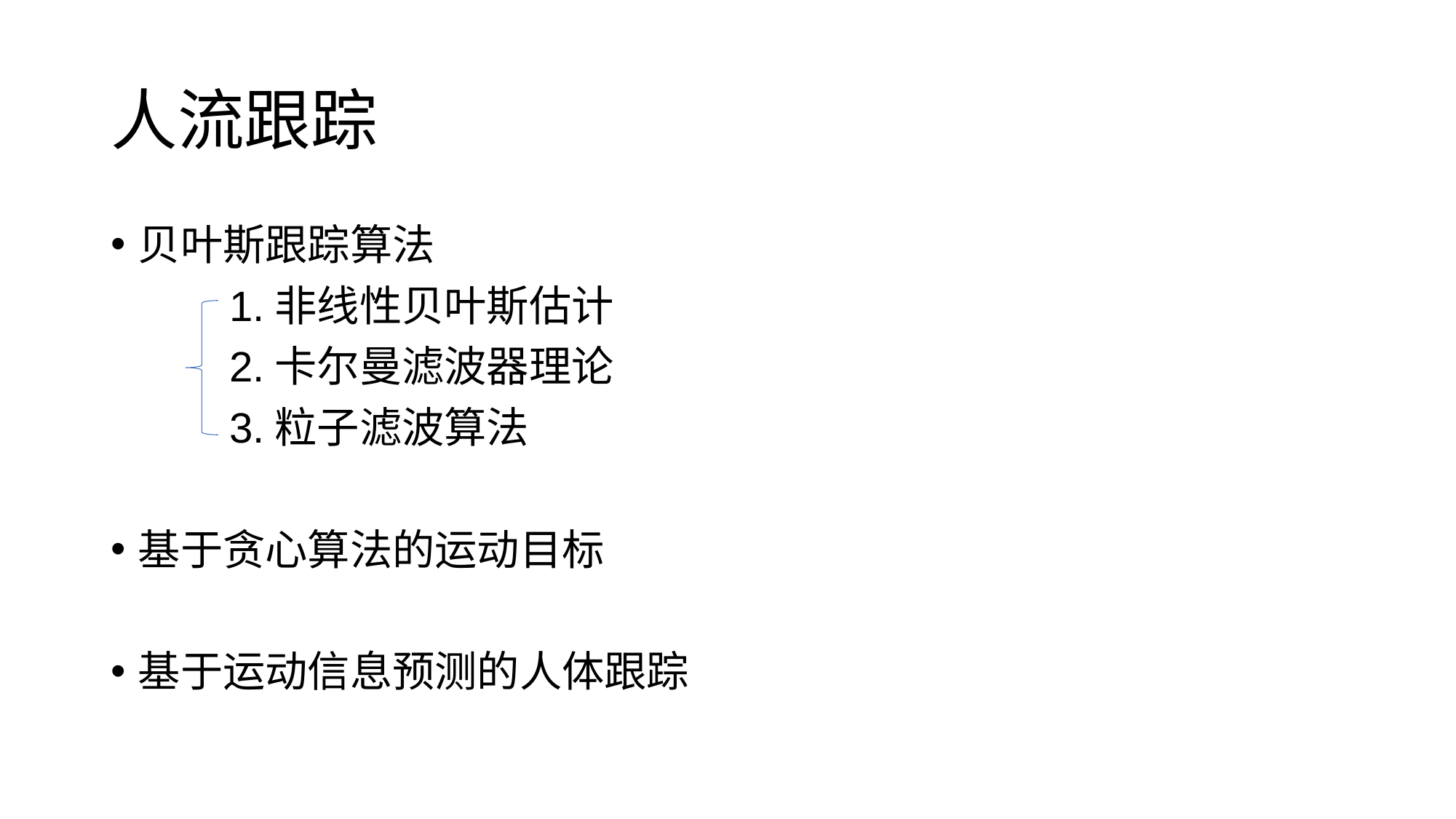

# 人流跟踪
贝叶斯跟踪算法
          1.非线性贝叶斯估计
          2.卡尔曼滤波器理论
          3.粒子滤波算法

基于贪心算法的运动目标

基于运动信息预测的人体跟踪